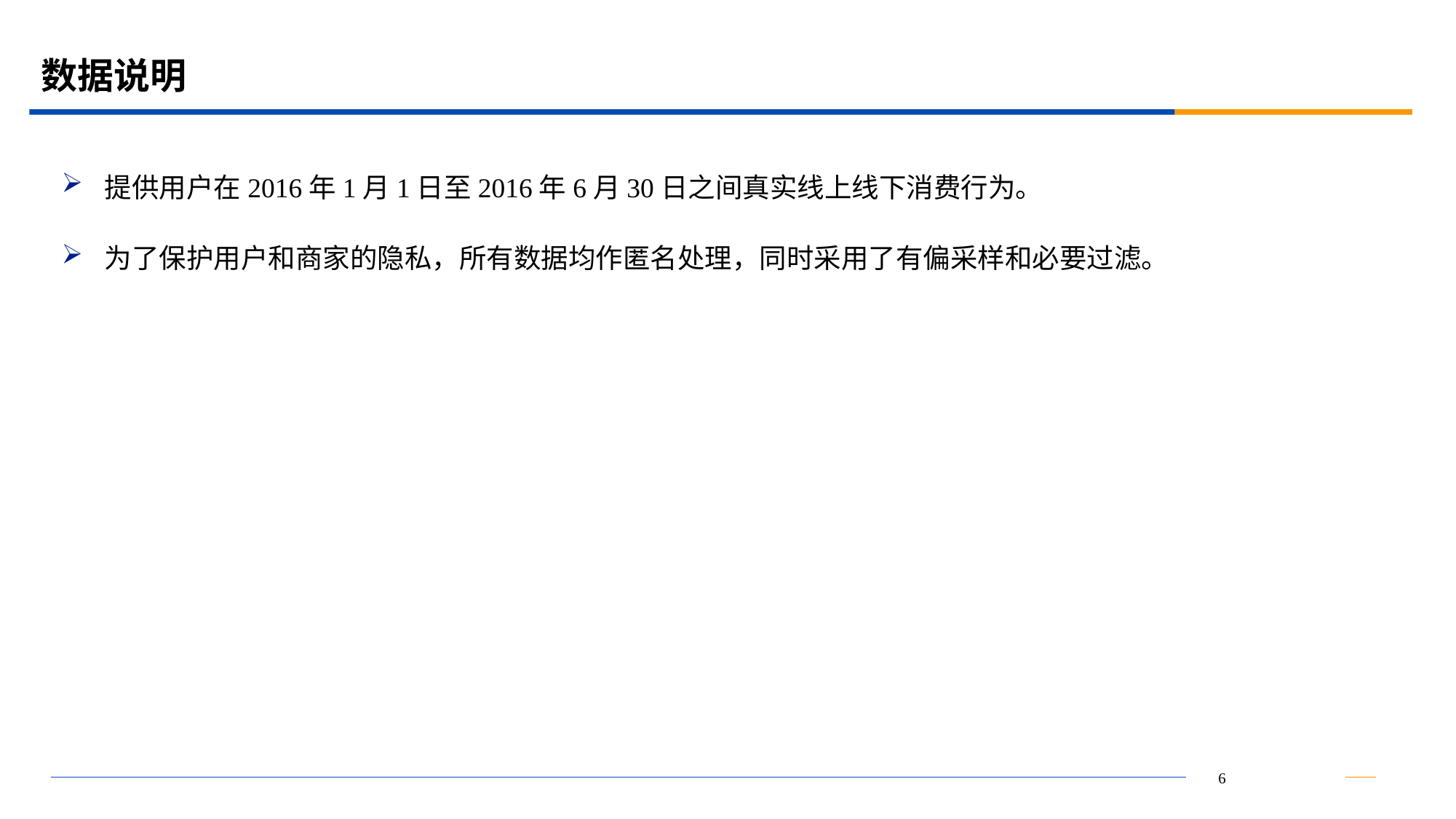

# 数据说明
提供用户在2016年1月1日至2016年6月30日之间真实线上线下消费行为。
为了保护用户和商家的隐私，所有数据均作匿名处理，同时采用了有偏采样和必要过滤。